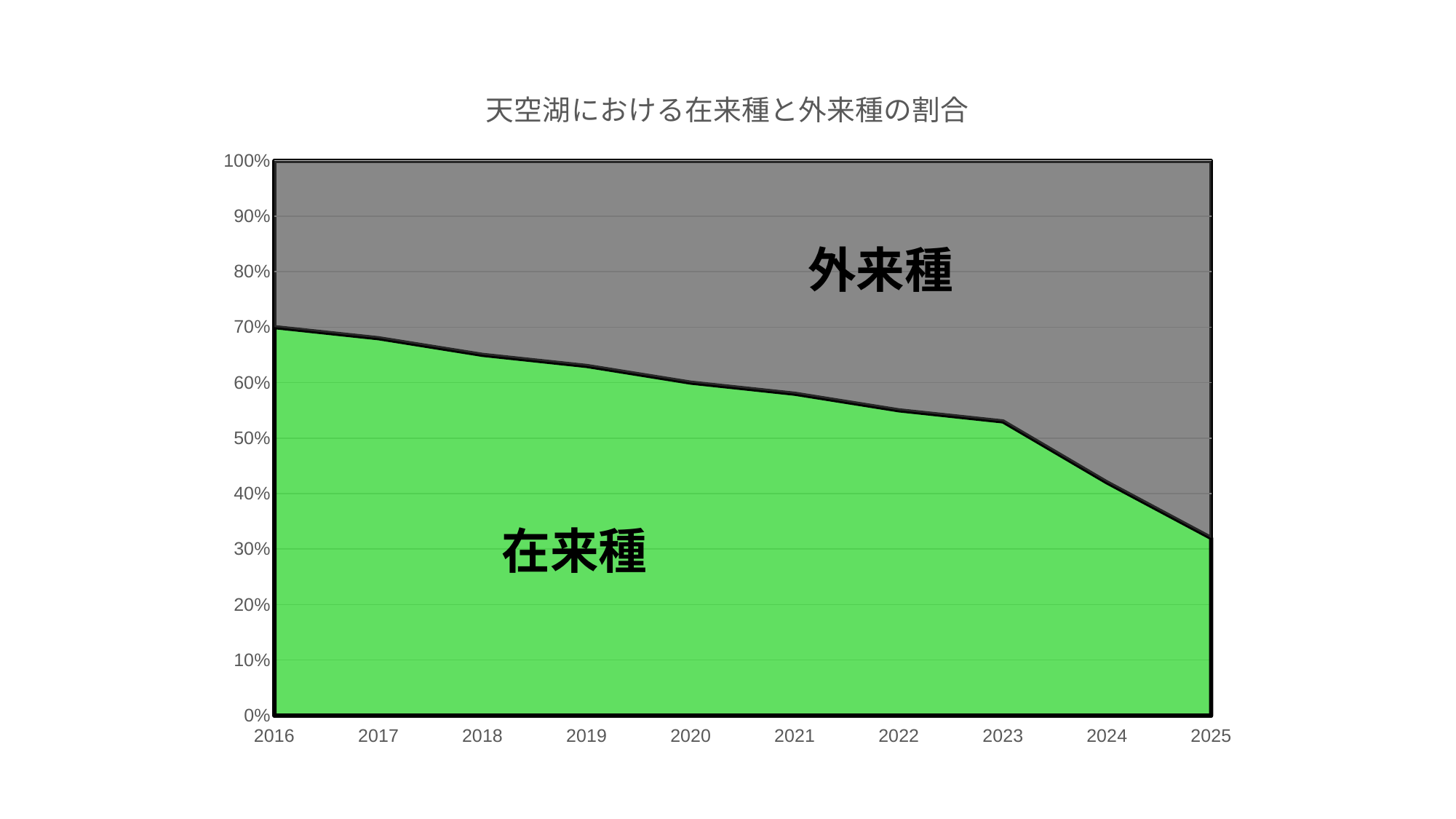

### Chart: 天空湖における在来種と外来種の割合

| Category | 在来種の割合（%） | 外来種の割合（%） |
|---|---|---|
| 2016 | 70.0 | 30.0 |
| 2017 | 68.0 | 32.0 |
| 2018 | 65.0 | 35.0 |
| 2019 | 63.0 | 37.0 |
| 2020 | 60.0 | 40.0 |
| 2021 | 58.0 | 42.0 |
| 2022 | 55.0 | 45.0 |
| 2023 | 53.0 | 47.0 |
| 2024 | 42.0 | 58.0 |
| 2025 | 32.0 | 68.0 |
外来種
在来種